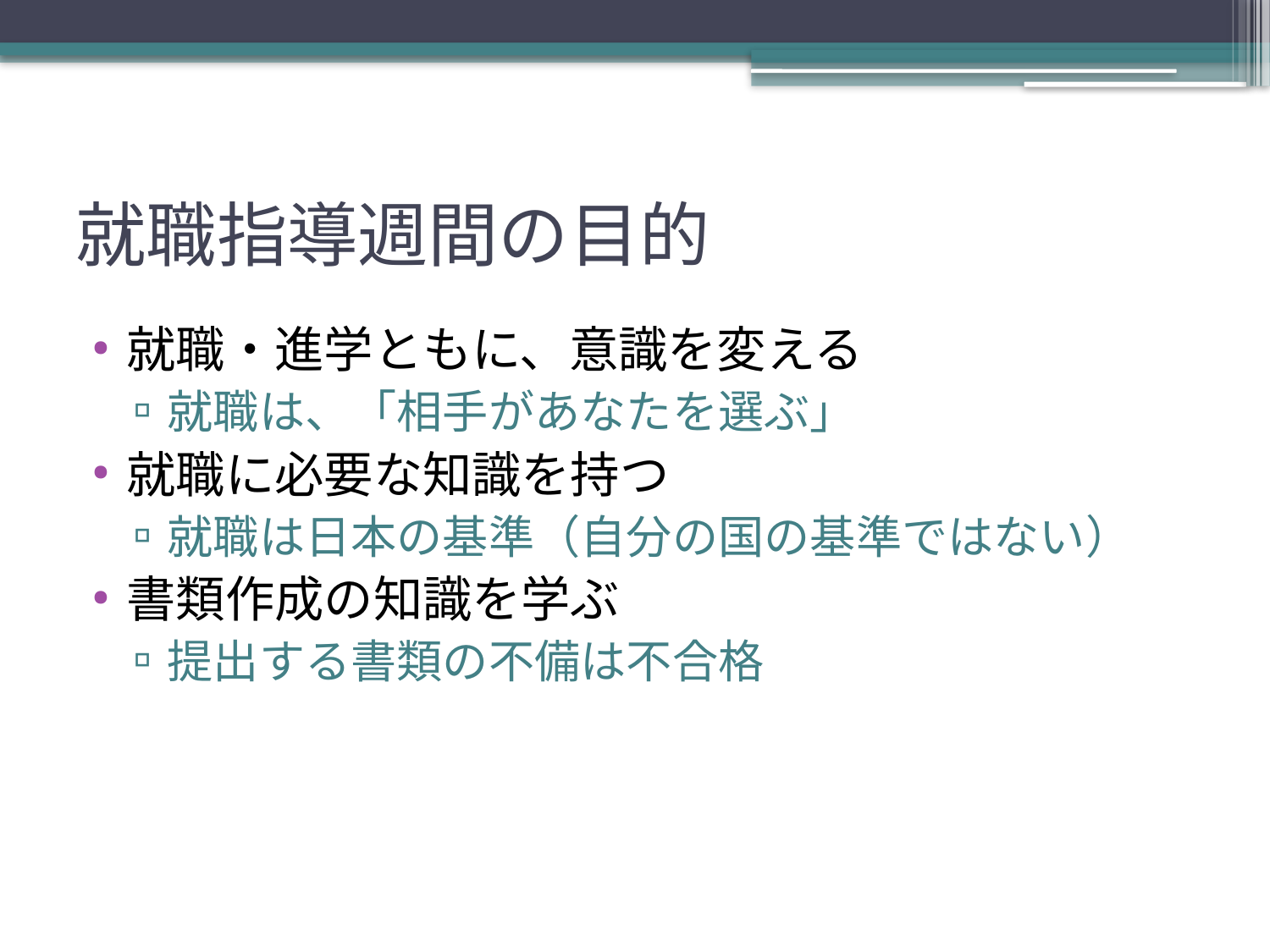

# 就職指導週間の目的
就職・進学ともに、意識を変える
就職は、「相手があなたを選ぶ」
就職に必要な知識を持つ
就職は日本の基準（自分の国の基準ではない）
書類作成の知識を学ぶ
提出する書類の不備は不合格